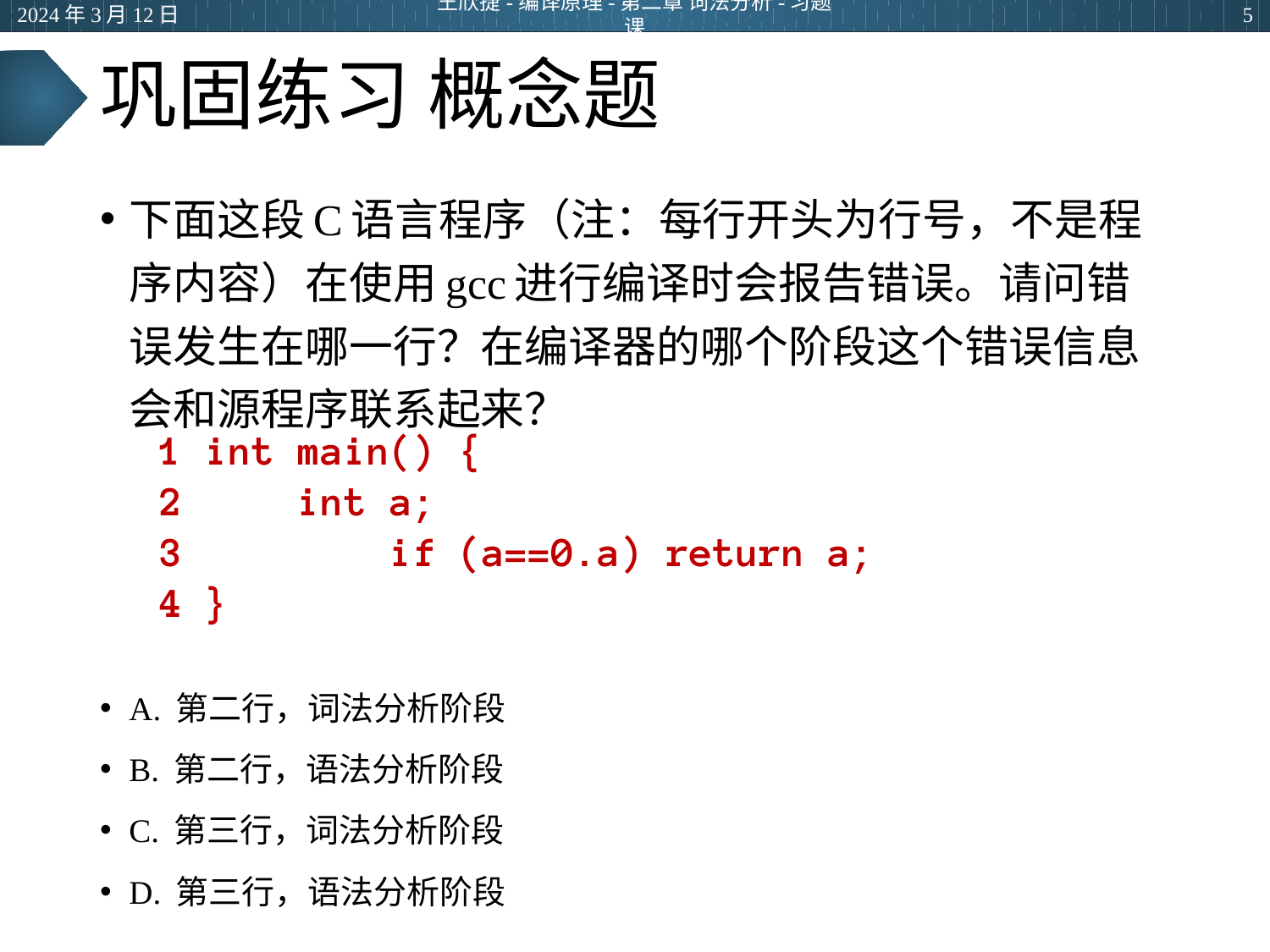

2024年3月12日
王欣捷-编译原理-第二章 词法分析-习题课
5
# 巩固练习 概念题
下面这段C语言程序（注：每行开头为行号，不是程序内容）在使用gcc进行编译时会报告错误。请问错误发生在哪一行？在编译器的哪个阶段这个错误信息会和源程序联系起来？

A. 第二行，词法分析阶段
B. 第二行，语法分析阶段
C. 第三行，词法分析阶段
D. 第三行，语法分析阶段

1 int main() {
2     int a;
3         if (a==0.a) return a;
4 }